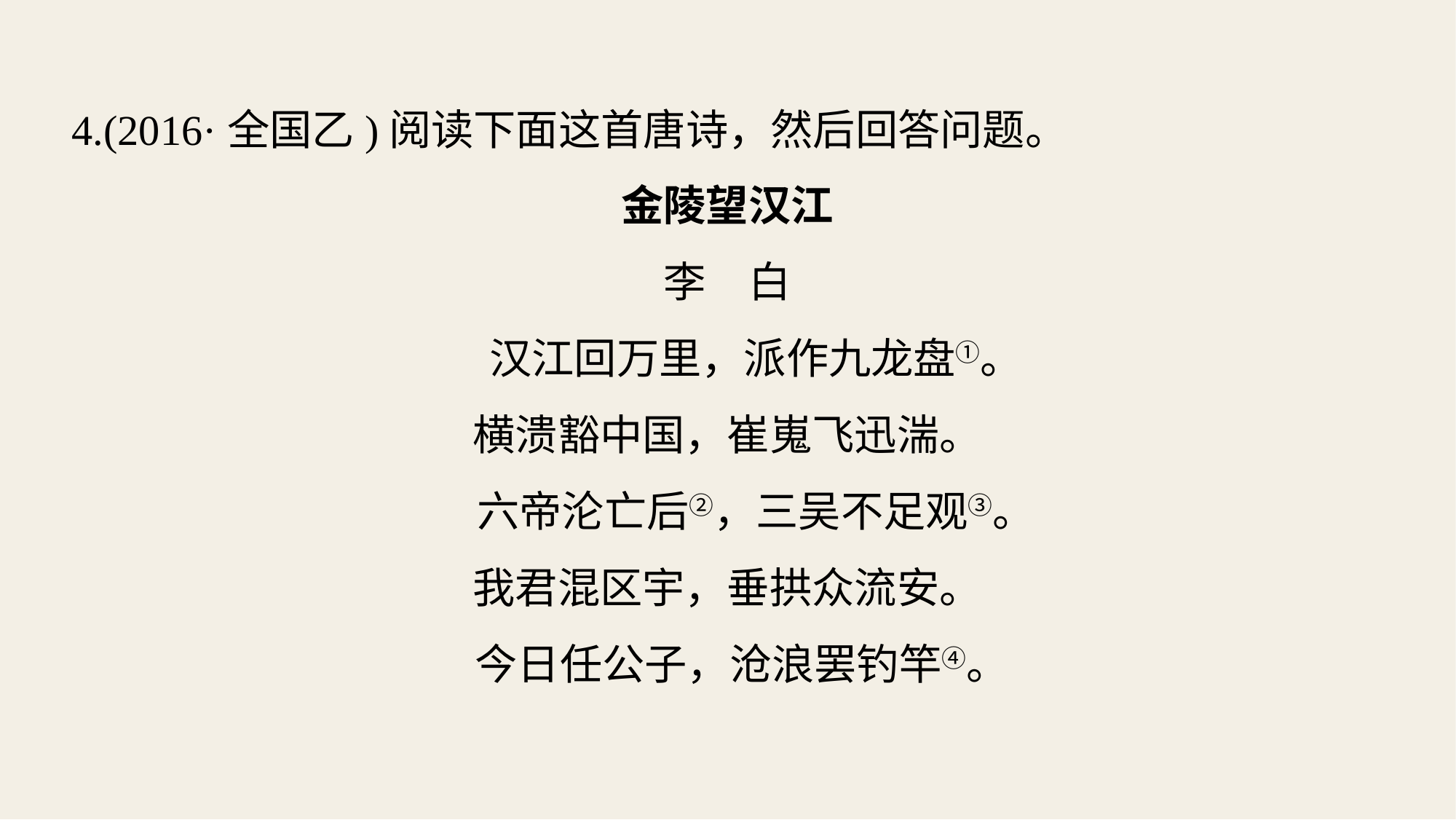

4.(2016·全国乙)阅读下面这首唐诗，然后回答问题。
金陵望汉江
李　白
     汉江回万里，派作九龙盘①。
横溃豁中国，崔嵬飞迅湍。
     六帝沦亡后②，三吴不足观③。
我君混区宇，垂拱众流安。
  今日任公子，沧浪罢钓竿④。